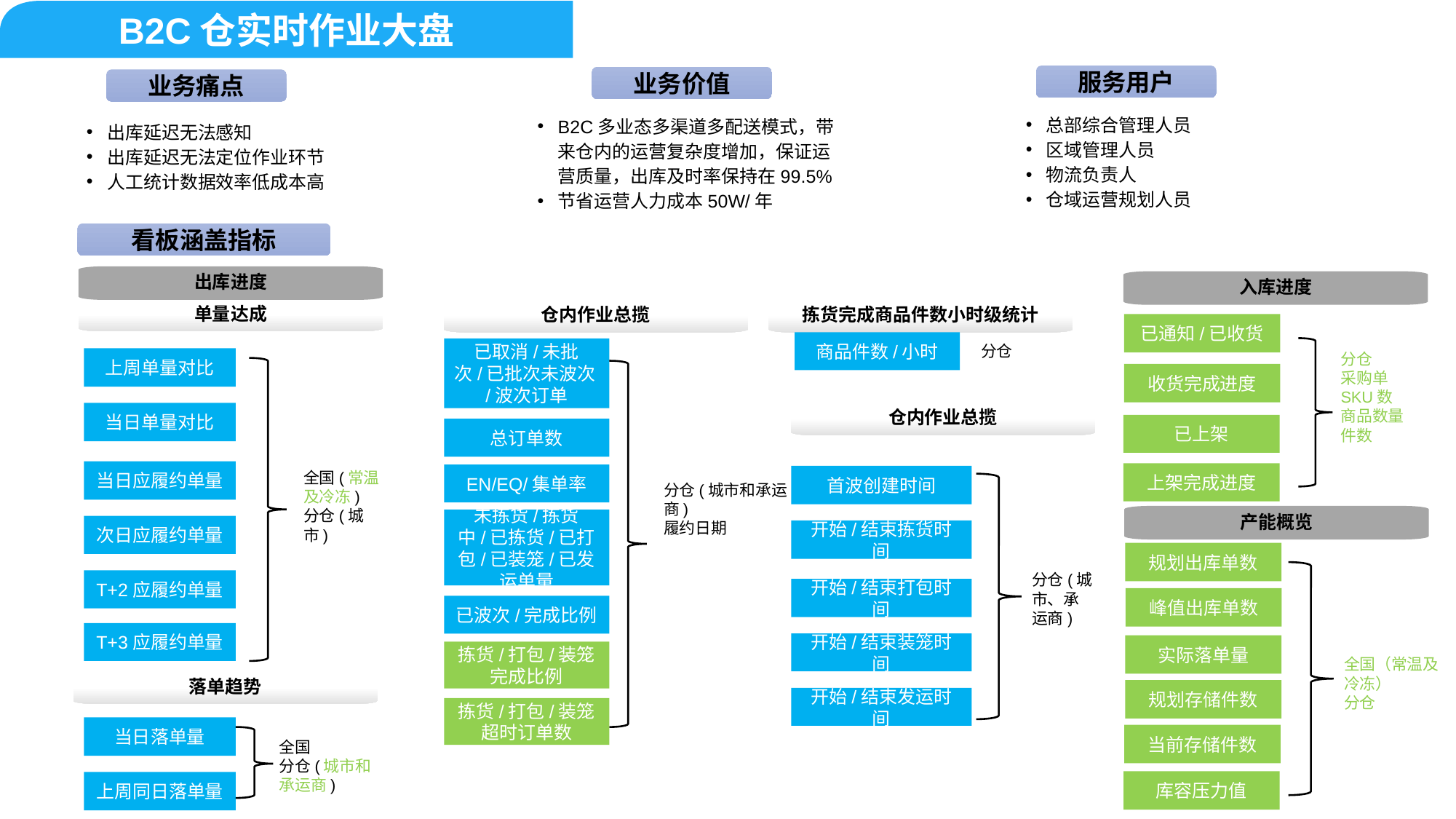

B2C仓实时作业大盘
服务用户
业务价值
业务痛点
总部综合管理人员
区域管理人员
物流负责人
仓域运营规划人员
B2C多业态多渠道多配送模式，带来仓内的运营复杂度增加，保证运营质量，出库及时率保持在99.5%
节省运营人力成本50W/年
出库延迟无法感知
出库延迟无法定位作业环节
人工统计数据效率低成本高

看板涵盖指标
出库进度
入库进度
单量达成
仓内作业总揽
拣货完成商品件数小时级统计
已通知/已收货
商品件数/小时
分仓

已取消/未批次/已批次未波次/波次订单
分仓
采购单
SKU数
商品数量
件数
上周单量对比

收货完成进度
仓内作业总揽
当日单量对比
已上架
总订单数
当日应履约单量
上架完成进度
EN/EQ/集单率
首波创建时间
全国(常温及冷冻)
分仓(城市)
分仓(城市和承运商)
履约日期

产能概览
未拣货/拣货中/已拣货/已打包/已装笼/已发运单量
次日应履约单量
开始/结束拣货时间
规划出库单数

分仓(城市、承运商)
T+2应履约单量
开始/结束打包时间
峰值出库单数
已波次/完成比例
T+3应履约单量
开始/结束装笼时间
实际落单量
拣货/打包/装笼完成比例
全国（常温及冷冻）
分仓
落单趋势
规划存储件数
开始/结束发运时间
拣货/打包/装笼超时订单数
当日落单量
当前存储件数

全国
分仓(城市和承运商)
库容压力值
上周同日落单量